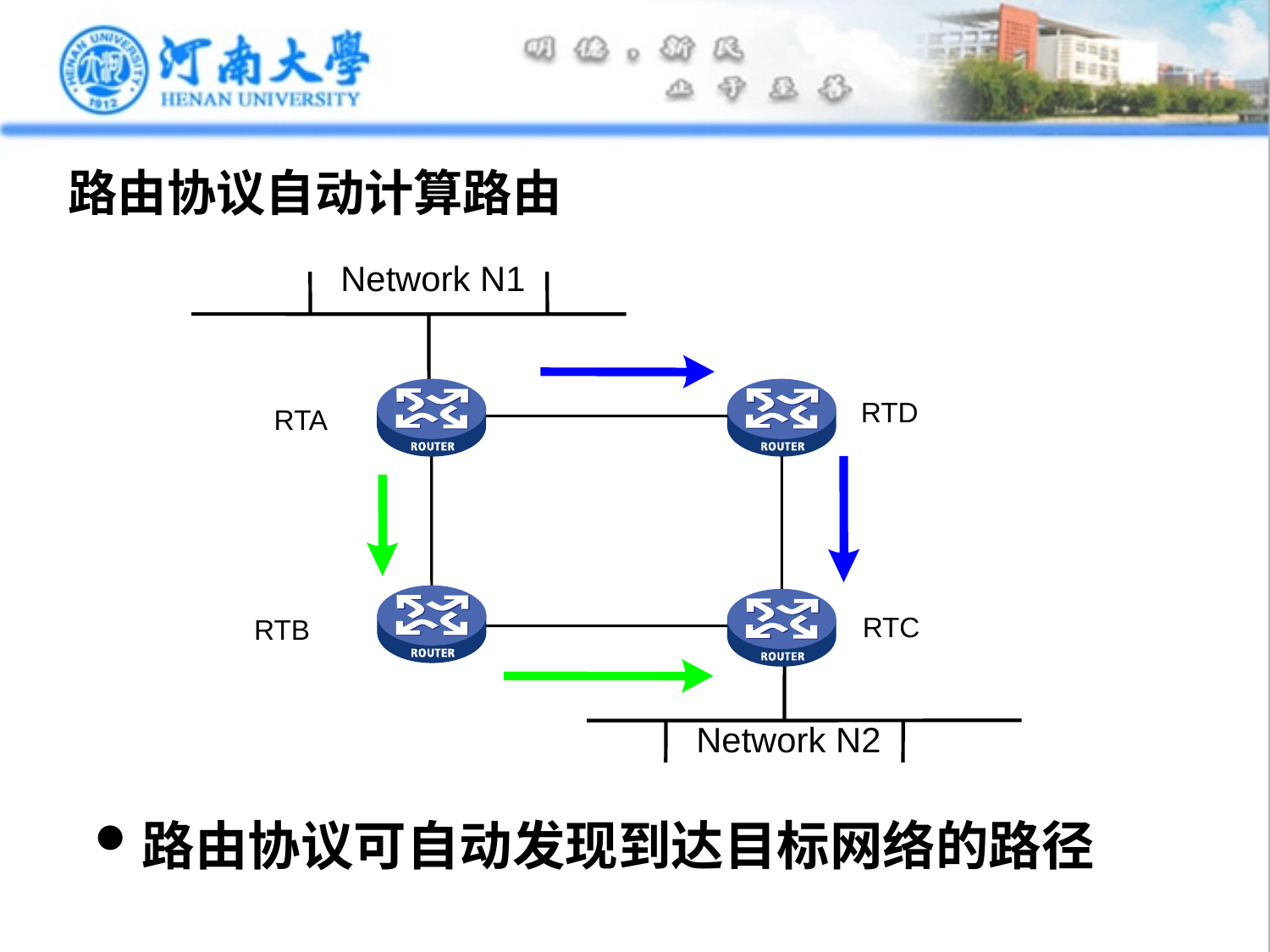

# 路由协议自动计算路由
Network N1

RTD
RTA

RTC
RTB

Network N2

路由协议可自动发现到达目标网络的路径